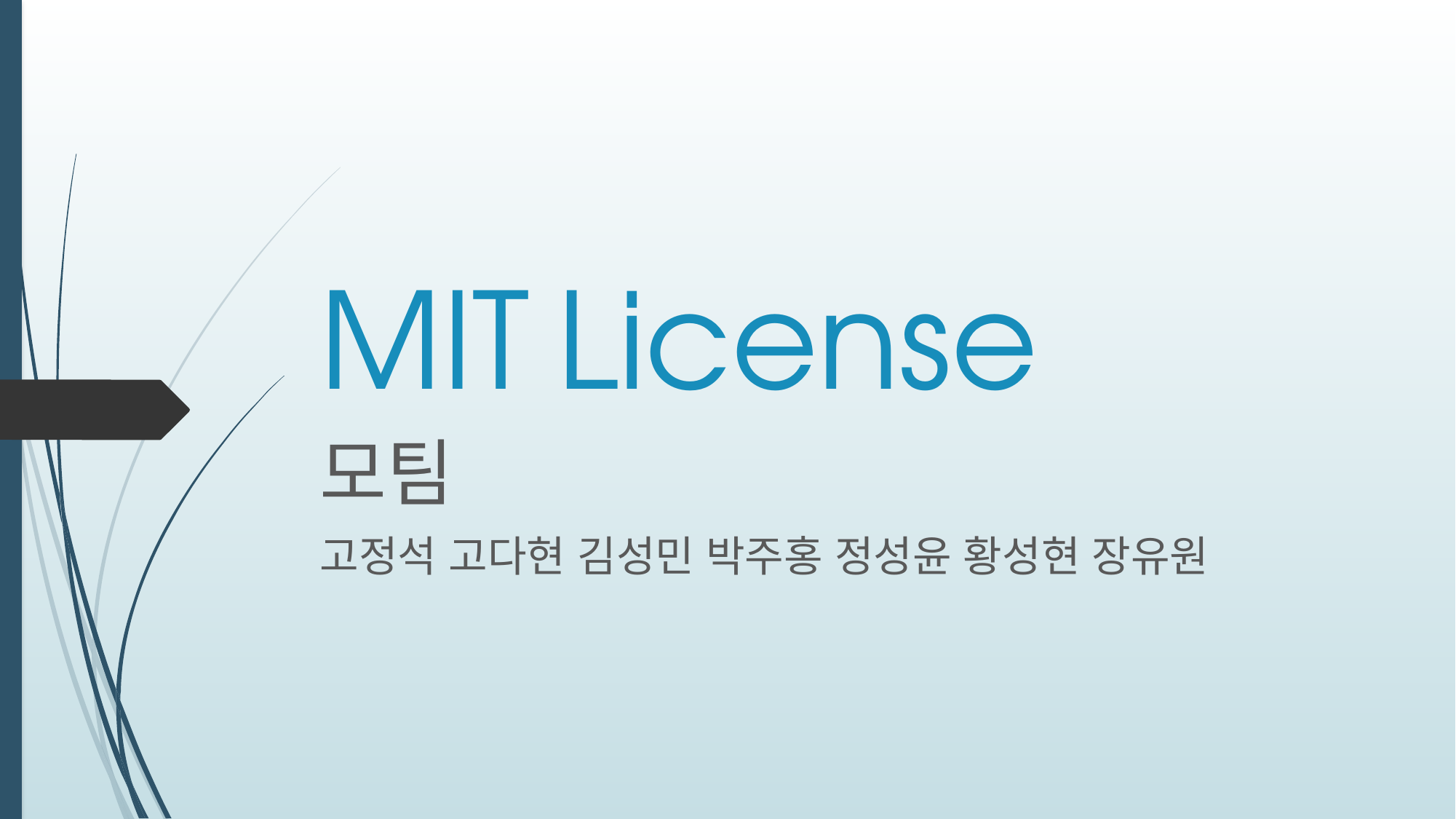

# MIT License
모팀
고정석 고다현 김성민 박주홍 정성윤 황성현 장유원